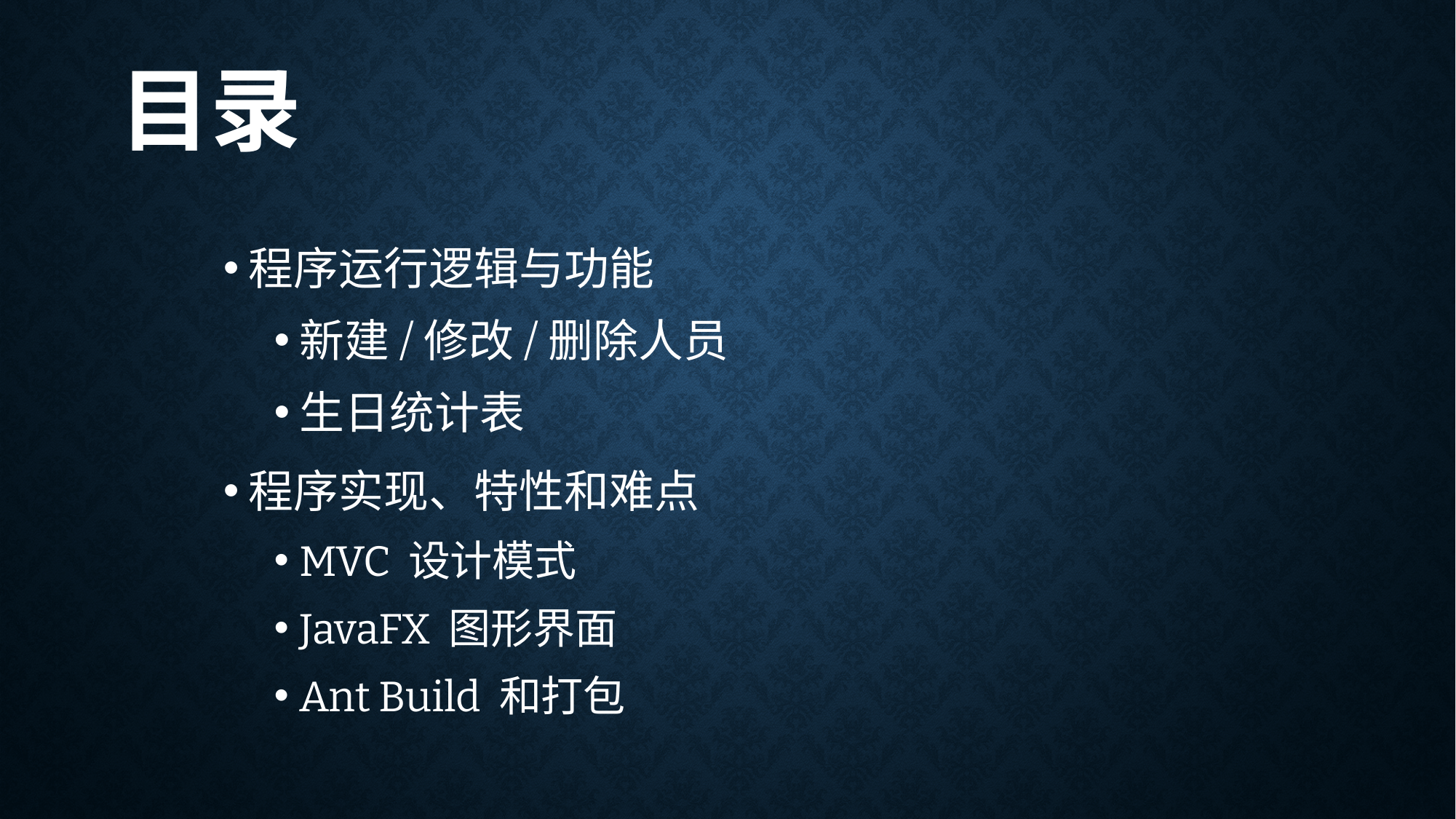

# 目录
程序运行逻辑与功能
新建/修改/删除人员
生日统计表
程序实现、特性和难点
MVC 设计模式
JavaFX 图形界面
Ant Build 和打包